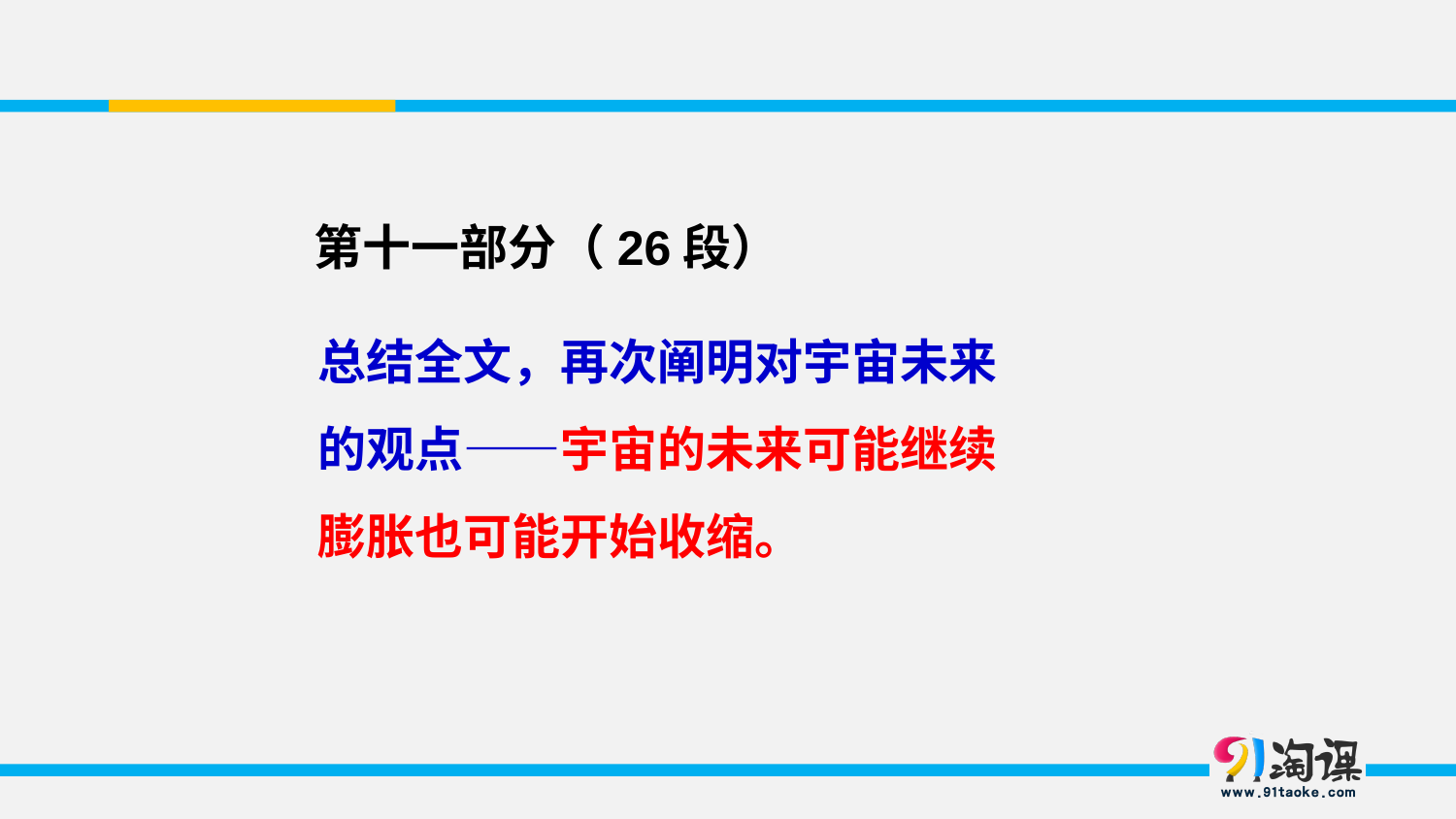

第十一部分（26段）
总结全文，再次阐明对宇宙未来
的观点——宇宙的未来可能继续
膨胀也可能开始收缩。